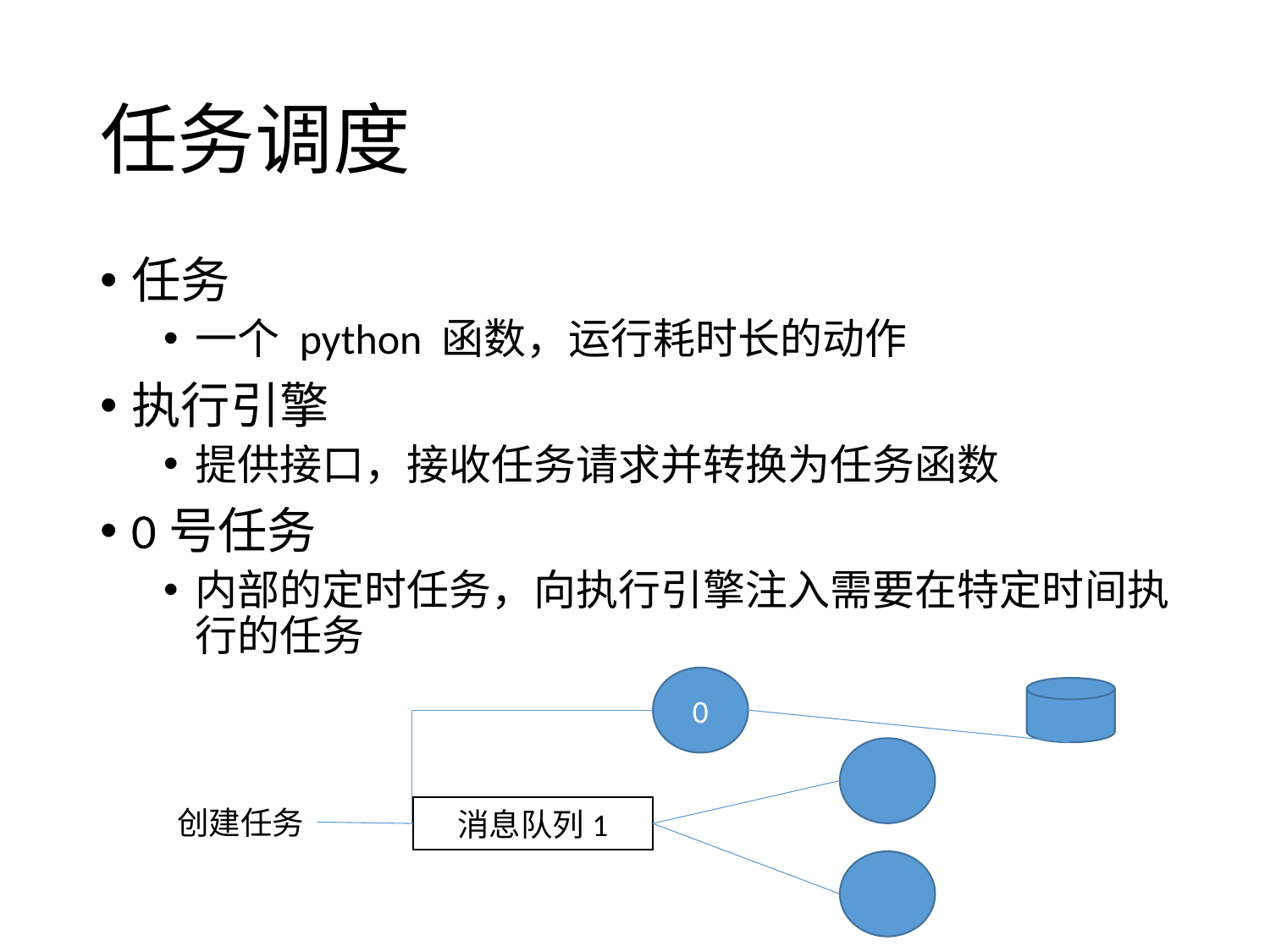

# 任务调度
任务
一个 python 函数，运行耗时长的动作
执行引擎
提供接口，接收任务请求并转换为任务函数
0号任务
内部的定时任务，向执行引擎注入需要在特定时间执行的任务
0

创建任务
消息队列1